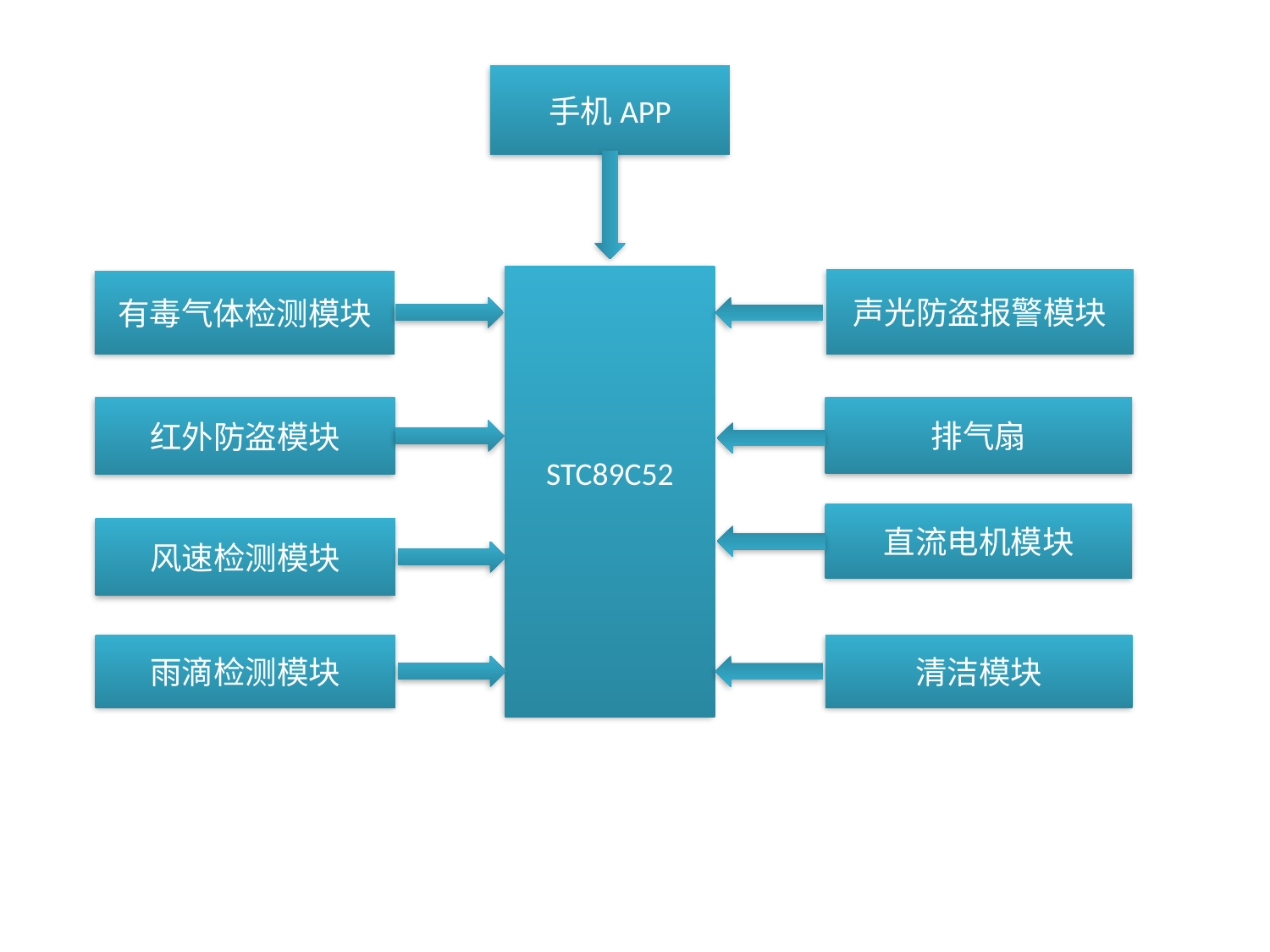

手机APP

STC89C52

声光防盗报警模块
有毒气体检测模块

红外防盗模块
排气扇

直流电机模块
风速检测模块

清洁模块
雨滴检测模块